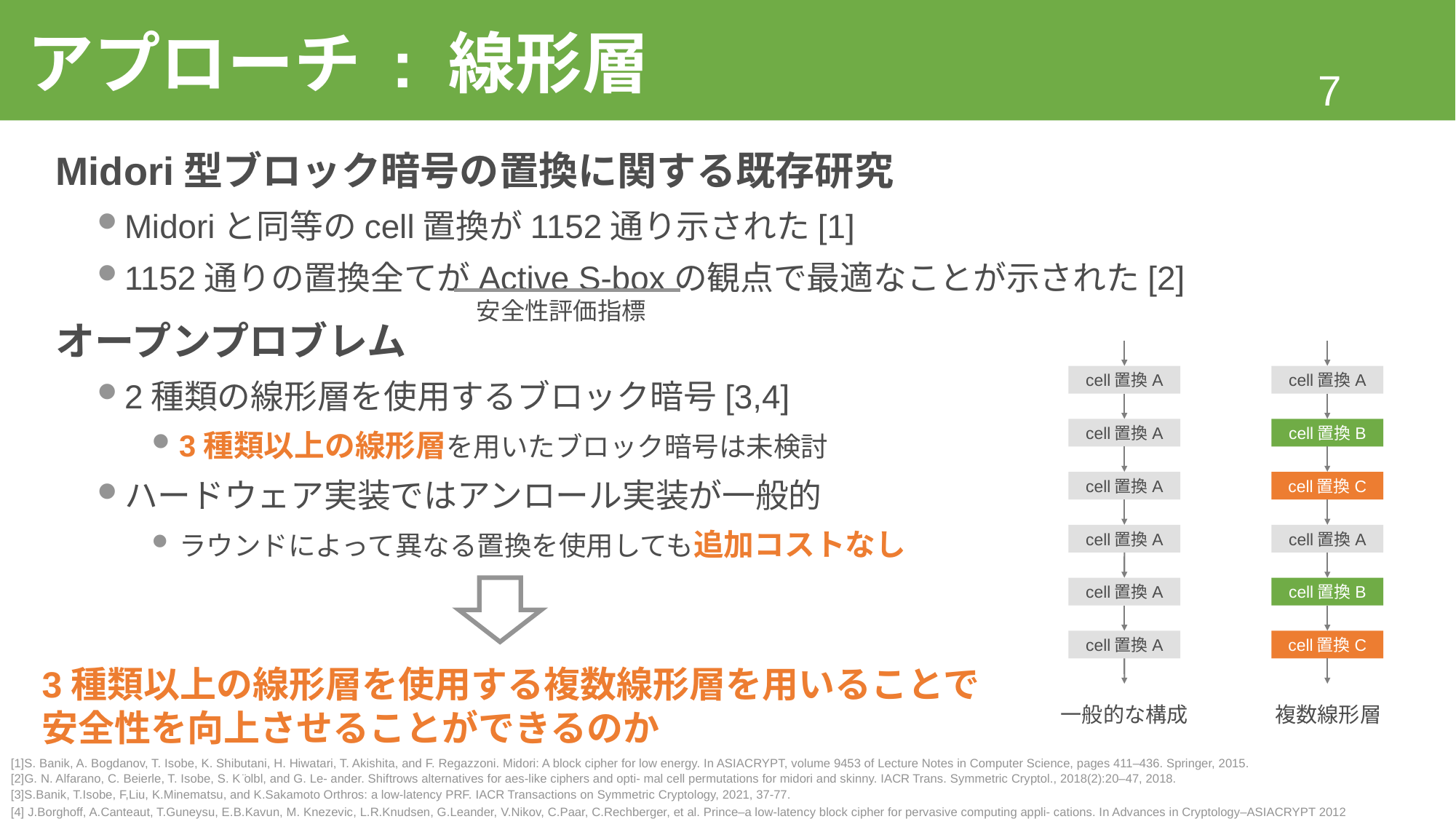

# アプローチ : 線形層
Midori型ブロック暗号の置換に関する既存研究
Midoriと同等のcell置換が1152通り示された[1]
1152通りの置換全てがActive S-boxの観点で最適なことが示された[2]
オープンプロブレム
2種類の線形層を使用するブロック暗号[3,4]
3種類以上の線形層を用いたブロック暗号は未検討
ハードウェア実装ではアンロール実装が一般的
ラウンドによって異なる置換を使用しても追加コストなし
安全性評価指標
cell置換A
cell置換A
cell置換A
cell置換B
cell置換A
cell置換C
cell置換A
cell置換A
cell置換A
cell置換B
cell置換A
cell置換C
複数線形層
一般的な構成

3種類以上の線形層を使用する複数線形層を用いることで安全性を向上させることができるのか
[1]S. Banik, A. Bogdanov, T. Isobe, K. Shibutani, H. Hiwatari, T. Akishita, and F. Regazzoni. Midori: A block cipher for low energy. In ASIACRYPT, volume 9453 of Lecture Notes in Computer Science, pages 411–436. Springer, 2015.
[2]G. N. Alfarano, C. Beierle, T. Isobe, S. K ̈olbl, and G. Le- ander. Shiftrows alternatives for aes-like ciphers and opti- mal cell permutations for midori and skinny. IACR Trans. Symmetric Cryptol., 2018(2):20–47, 2018.
[3]S.Banik, T.Isobe, F,Liu, K.Minematsu, and K.Sakamoto Orthros: a low-latency PRF. IACR Transactions on Symmetric Cryptology, 2021, 37-77.
[4] J.Borghoff, A.Canteaut, T.Guneysu, E.B.Kavun, M. Knezevic, L.R.Knudsen, G.Leander, V.Nikov, C.Paar, C.Rechberger, et al. Prince–a low-latency block cipher for pervasive computing appli- cations. In Advances in Cryptology–ASIACRYPT 2012